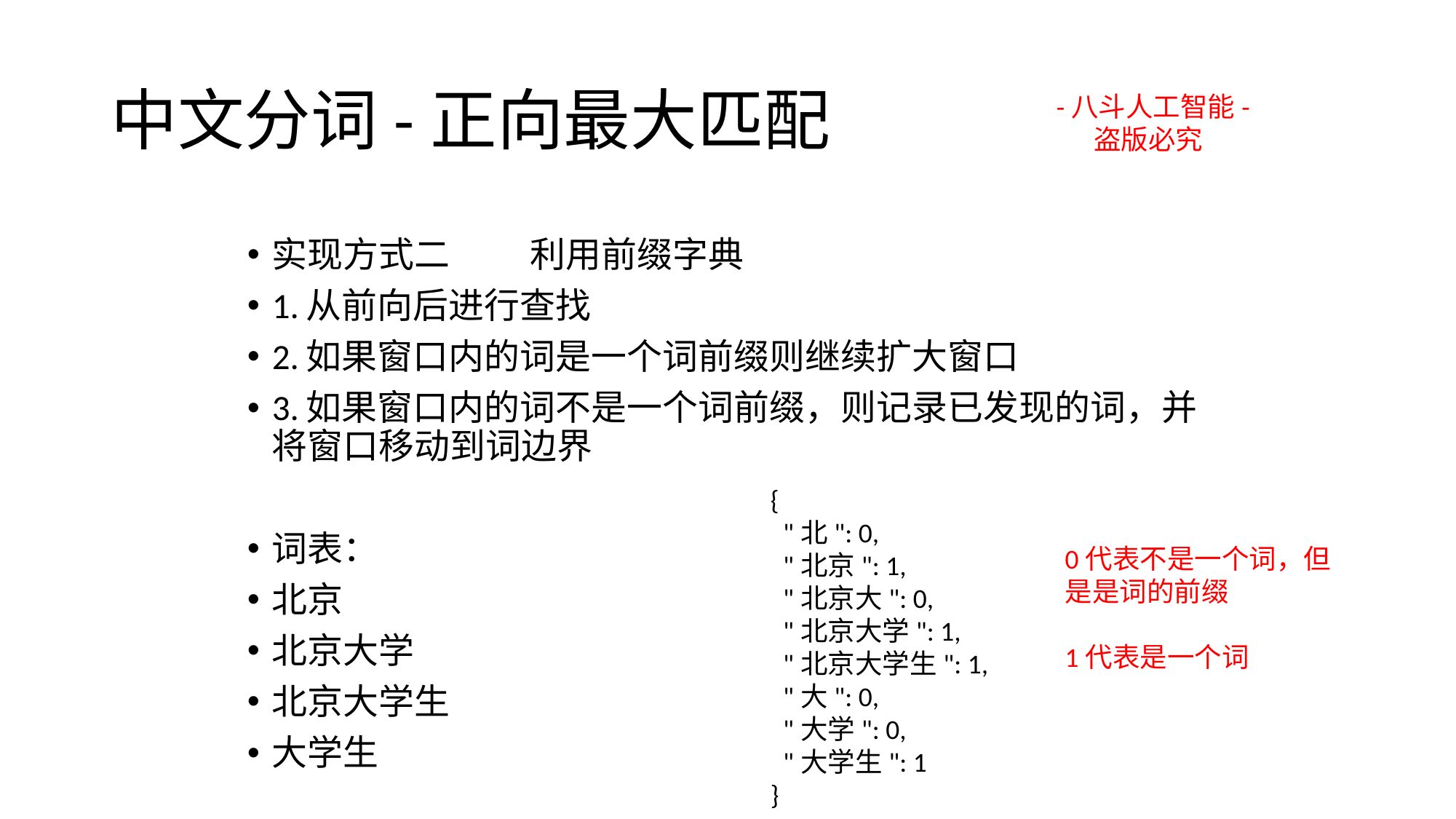

# 中文分词-正向最大匹配
-八斗人工智能-
     盗版必究
实现方式二          利用前缀字典
1.从前向后进行查找
2.如果窗口内的词是一个词前缀则继续扩大窗口
3.如果窗口内的词不是一个词前缀，则记录已发现的词，并将窗口移动到词边界

词表：
北京
北京大学
北京大学生
大学生
{
  "北": 0,
  "北京": 1,
  "北京大": 0,
  "北京大学": 1,
  "北京大学生": 1,
  "大": 0,
  "大学": 0,
  "大学生": 1
}
0代表不是一个词，但是是词的前缀

1代表是一个词